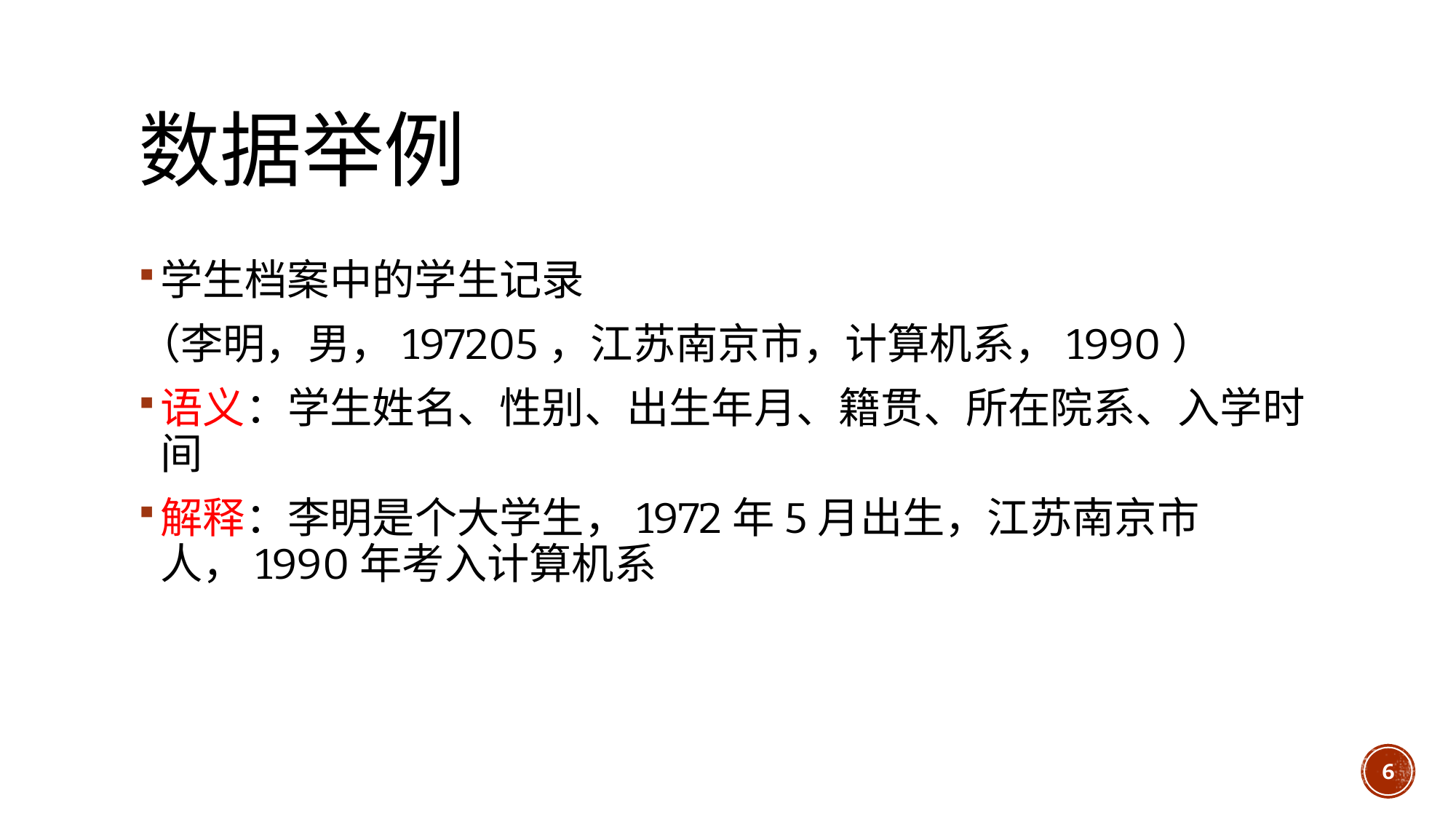

# 数据举例
学生档案中的学生记录
（李明，男，197205，江苏南京市，计算机系，1990）
语义：学生姓名、性别、出生年月、籍贯、所在院系、入学时间
解释：李明是个大学生，1972年5月出生，江苏南京市人，1990年考入计算机系

6